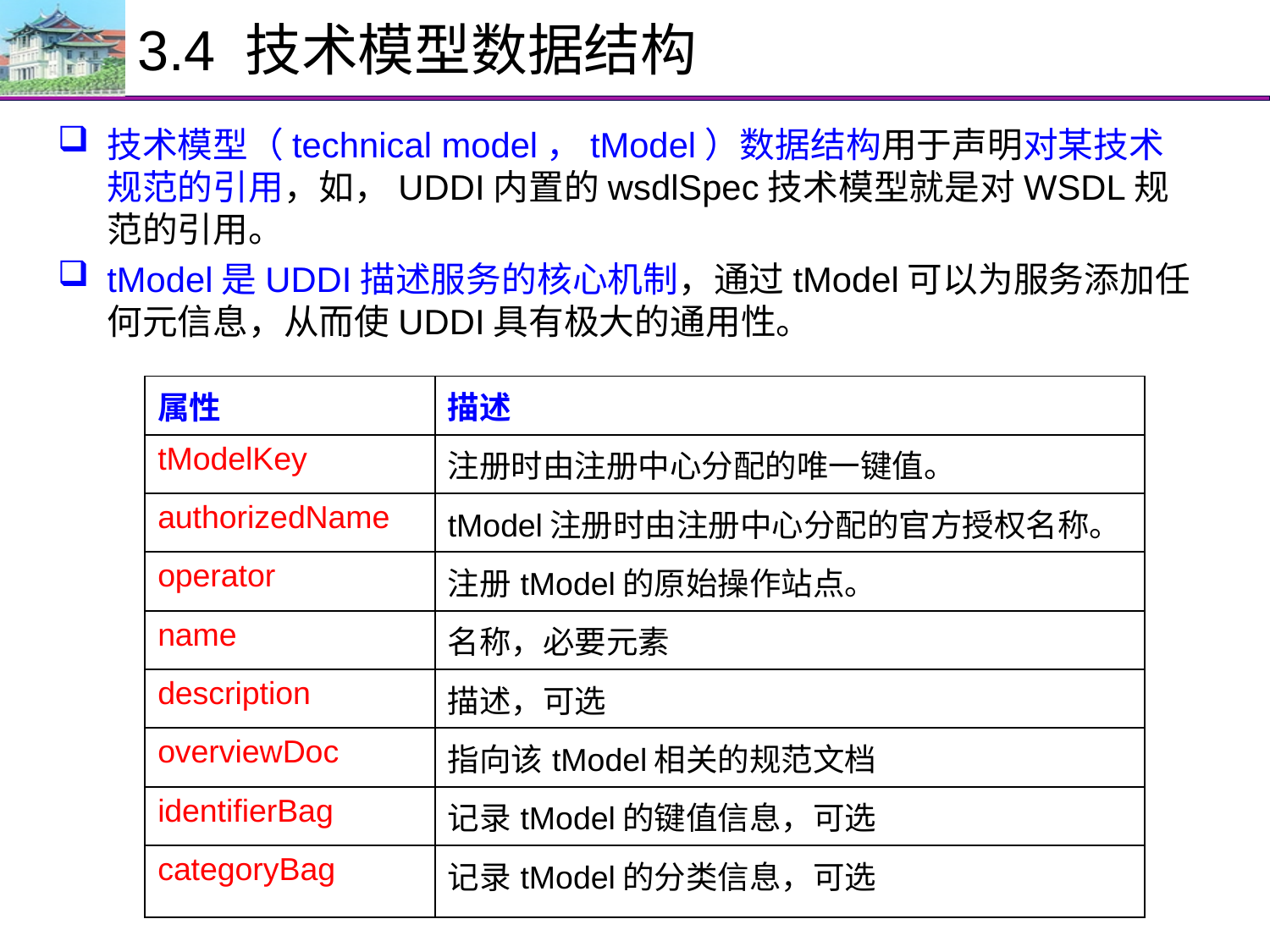

# 3.4 技术模型数据结构
技术模型（technical model，tModel）数据结构用于声明对某技术规范的引用，如，UDDI内置的wsdlSpec技术模型就是对WSDL规范的引用。
tModel是UDDI描述服务的核心机制，通过tModel可以为服务添加任何元信息，从而使UDDI具有极大的通用性。
| 属性 | 描述 |
| --- | --- |
| tModelKey | 注册时由注册中心分配的唯一键值。 |
| authorizedName | tModel注册时由注册中心分配的官方授权名称。 |
| operator | 注册tModel的原始操作站点。 |
| name | 名称，必要元素 |
| description | 描述，可选 |
| overviewDoc | 指向该tModel相关的规范文档 |
| identifierBag | 记录tModel的键值信息，可选 |
| categoryBag | 记录tModel的分类信息，可选 |